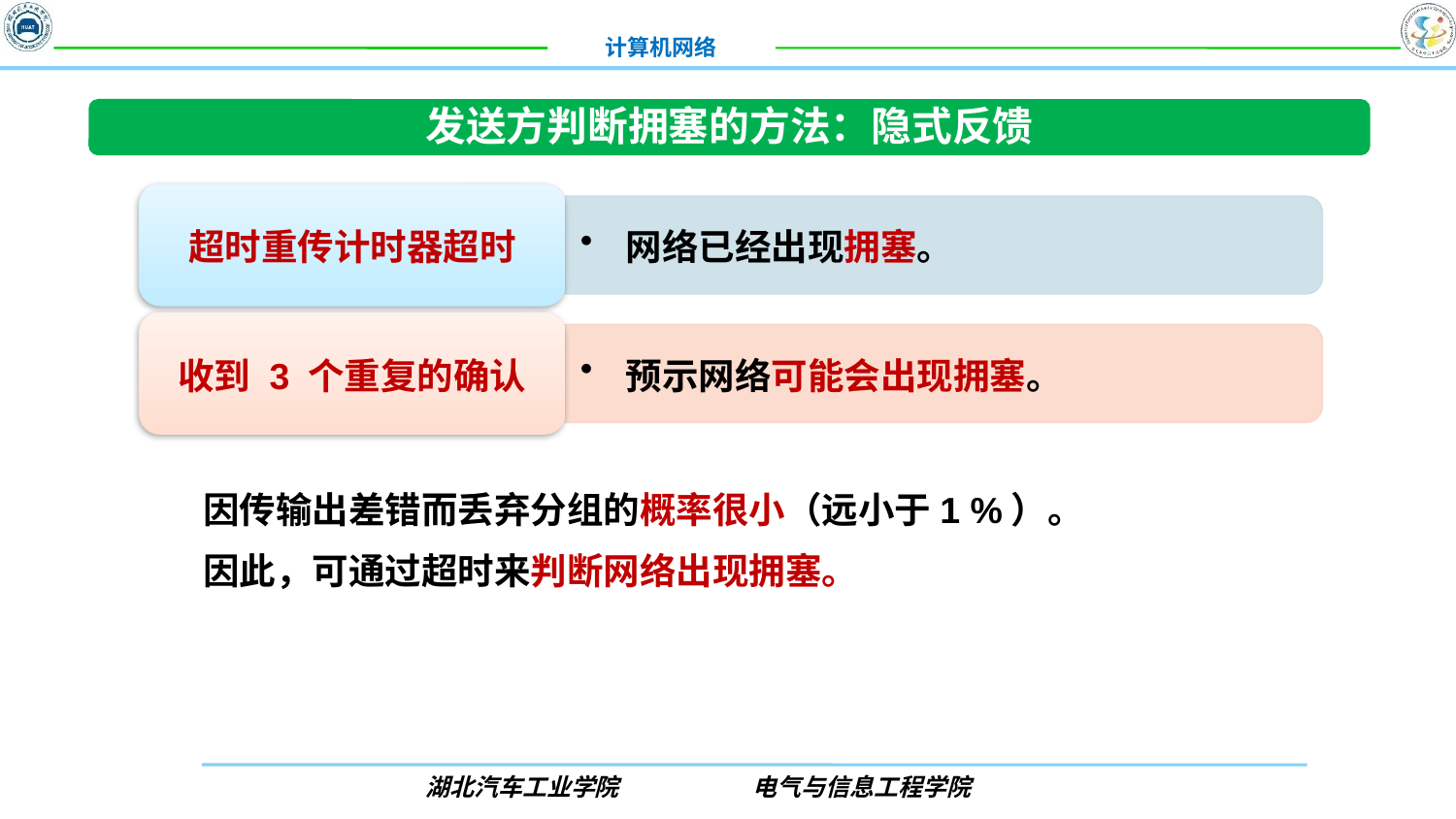

发送方判断拥塞的方法：隐式反馈

超时重传计时器超时
网络已经出现拥塞。
收到 3 个重复的确认
预示网络可能会出现拥塞。
因传输出差错而丢弃分组的概率很小（远小于1 %）。
因此，可通过超时来判断网络出现拥塞。